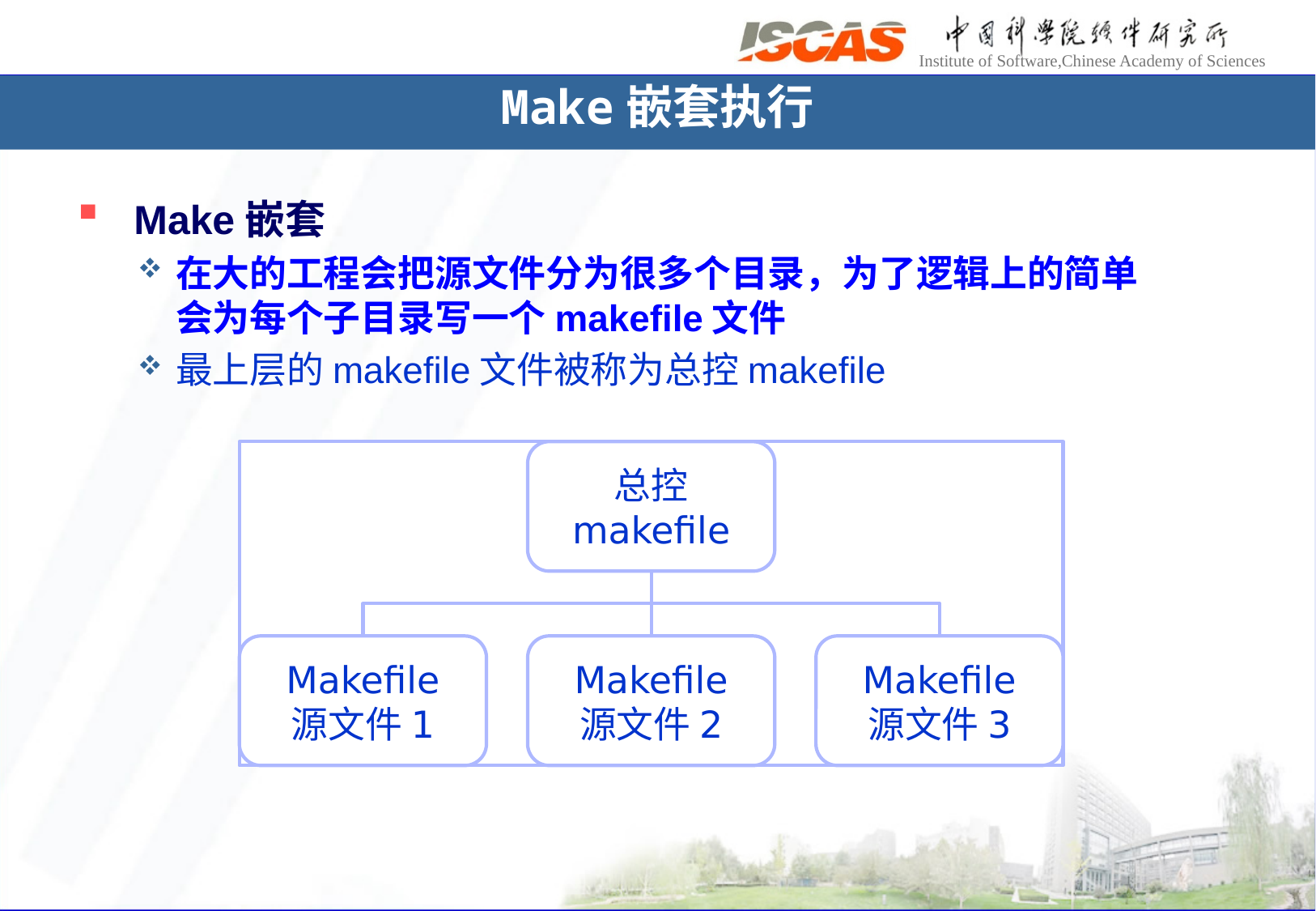

Make嵌套执行

 Make嵌套
在大的工程会把源文件分为很多个目录，为了逻辑上的简单会为每个子目录写一个makefile文件
最上层的makefile文件被称为总控makefile

总控
makefile
Makefile
源文件1
Makefile
源文件2
Makefile
源文件3